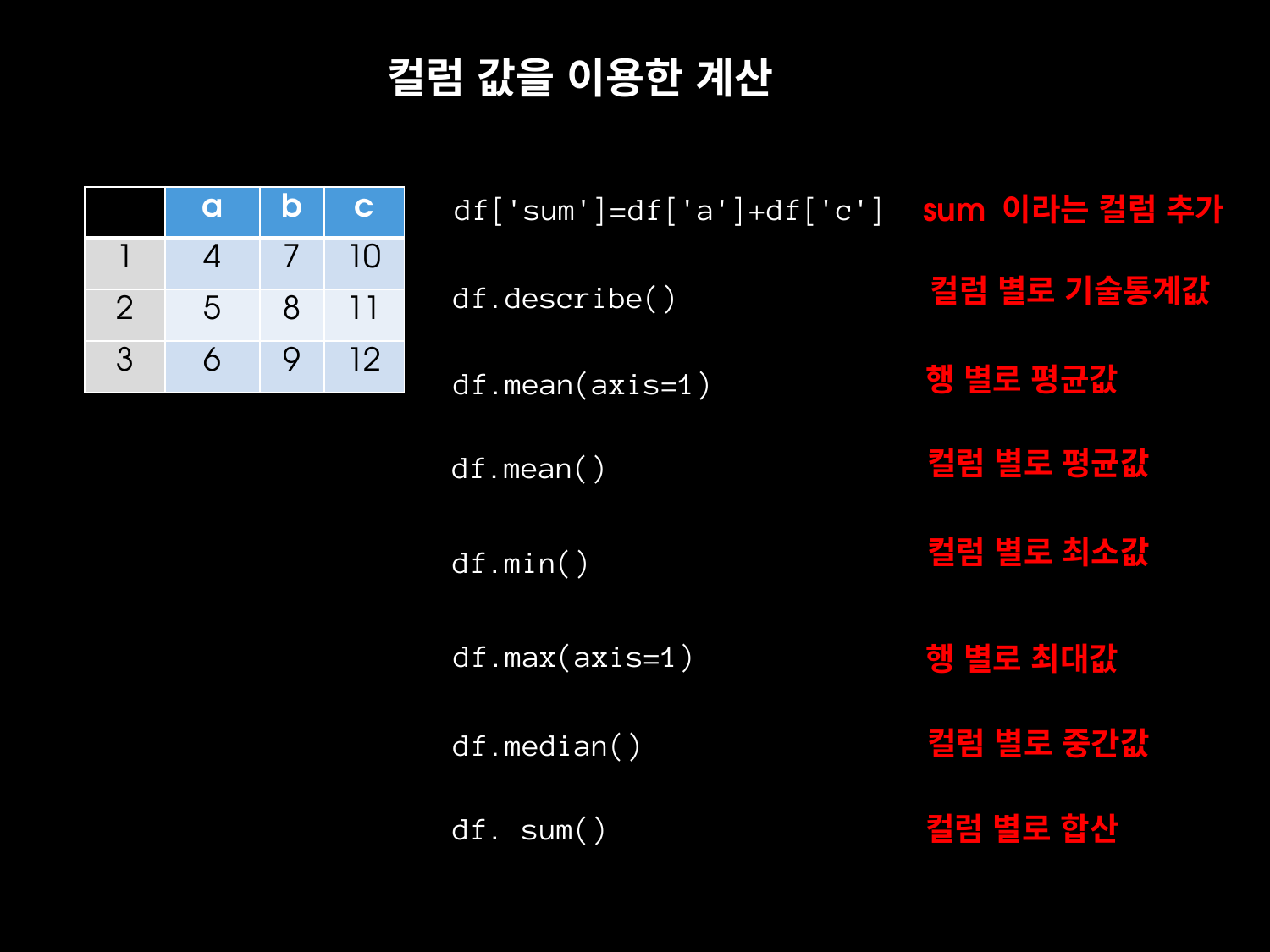

컬럼 값을 이용한 계산
df['sum']=df['a']+df['c']
sum 이라는 컬럼 추가
|  | a | b | c |
| --- | --- | --- | --- |
| 1 | 4 | 7 | 10 |
| 2 | 5 | 8 | 11 |
| 3 | 6 | 9 | 12 |
컬럼 별로 기술통계값
df.describe()
행 별로 평균값
df.mean(axis=1)
컬럼 별로 평균값
df.mean()
컬럼 별로 최소값
df.min()
df.max(axis=1)
행 별로 최대값
컬럼 별로 중간값
df.median()
df. sum()
컬럼 별로 합산